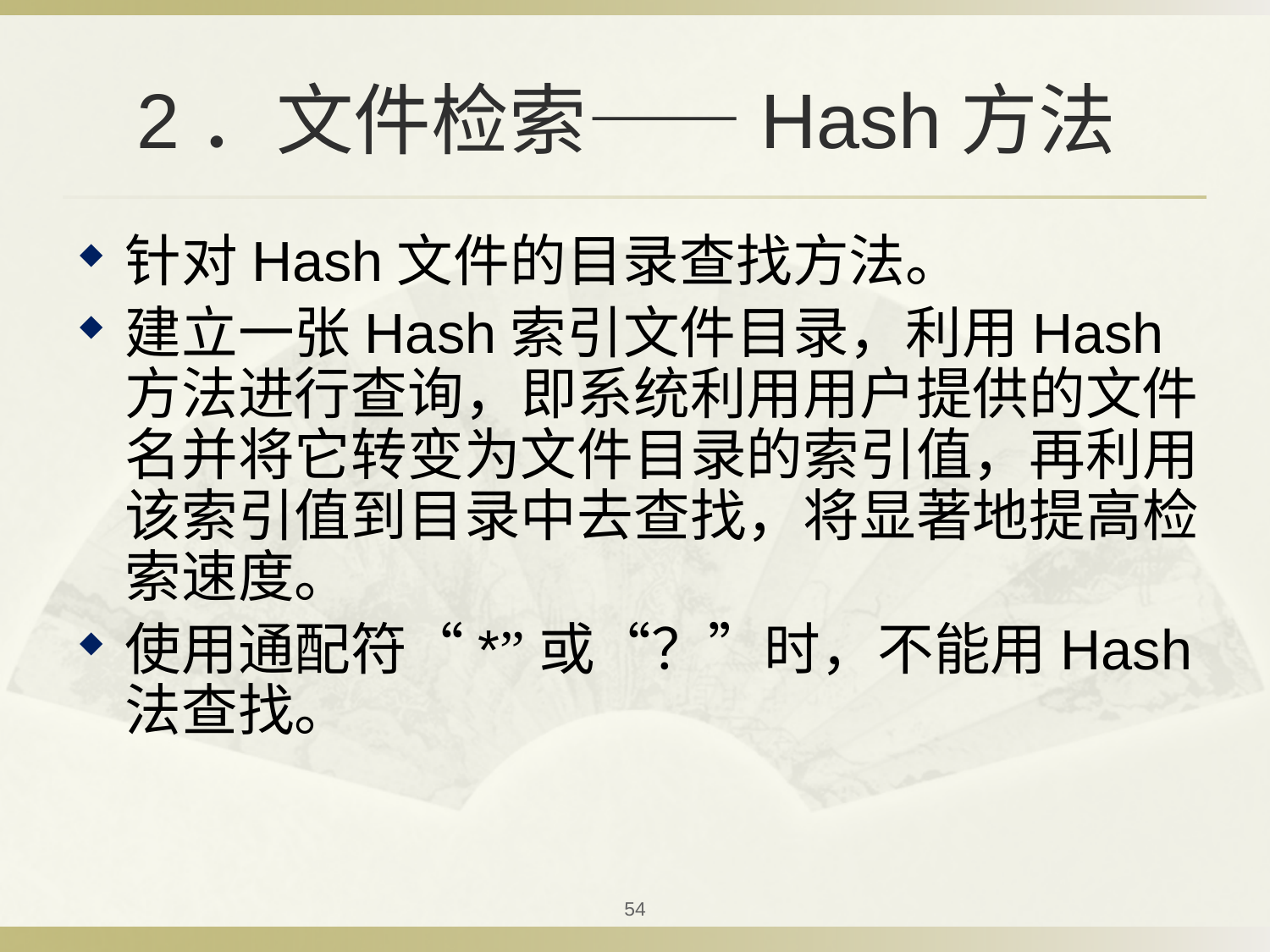

# 2．文件检索——Hash方法
针对Hash文件的目录查找方法。
建立一张Hash索引文件目录，利用Hash方法进行查询，即系统利用用户提供的文件名并将它转变为文件目录的索引值，再利用该索引值到目录中去查找，将显著地提高检索速度。
使用通配符“*”或“？”时，不能用Hash法查找。
54